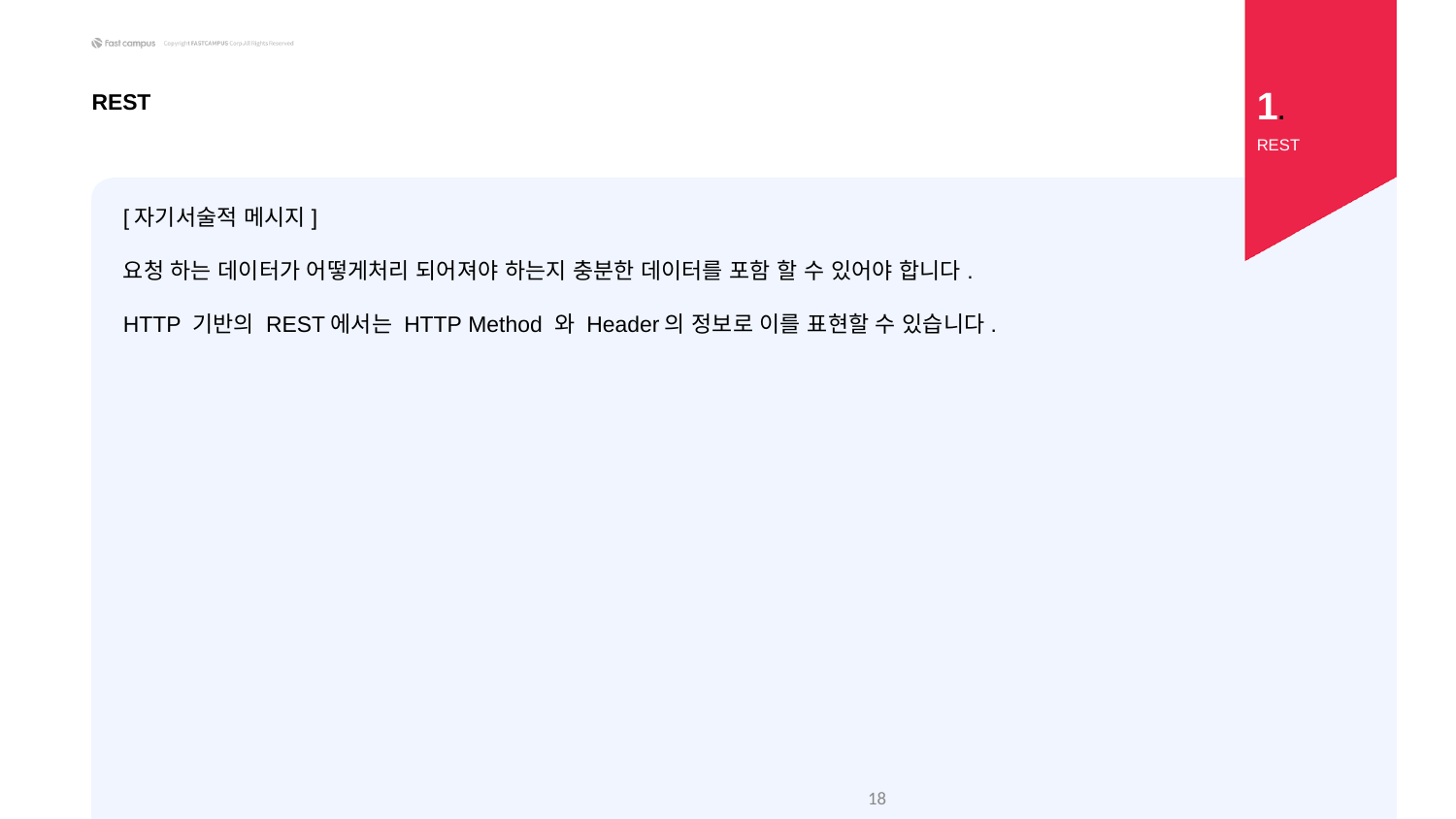

1.
REST
REST
[자기서술적 메시지]

요청 하는 데이터가 어떻게처리 되어져야 하는지 충분한 데이터를 포함 할 수 있어야 합니다.

HTTP 기반의 REST에서는 HTTP Method 와 Header의 정보로 이를 표현할 수 있습니다.
18